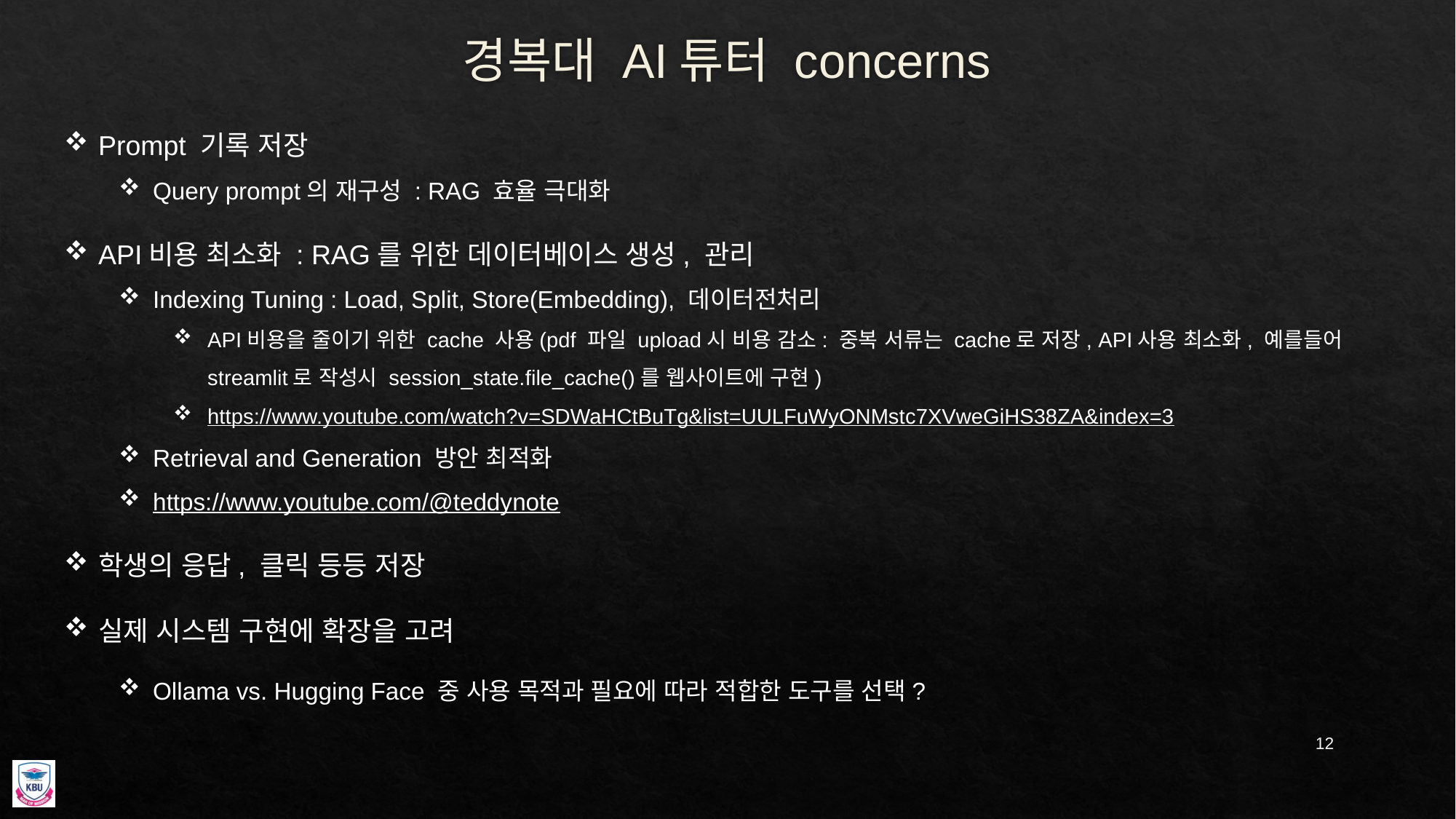

# 경복대 AI튜터 concerns
Prompt 기록 저장
Query prompt의 재구성 : RAG 효율 극대화
API비용 최소화 : RAG를 위한 데이터베이스 생성, 관리
Indexing Tuning : Load, Split, Store(Embedding), 데이터전처리
API비용을 줄이기 위한 cache 사용(pdf 파일 upload시 비용 감소: 중복 서류는 cache로 저장, API사용 최소화, 예를들어 streamlit로 작성시 session_state.file_cache()를 웹사이트에 구현)
https://www.youtube.com/watch?v=SDWaHCtBuTg&list=UULFuWyONMstc7XVweGiHS38ZA&index=3
Retrieval and Generation 방안 최적화
https://www.youtube.com/@teddynote
학생의 응답, 클릭 등등 저장
실제 시스템 구현에 확장을 고려
Ollama vs. Hugging Face 중 사용 목적과 필요에 따라 적합한 도구를 선택?
12